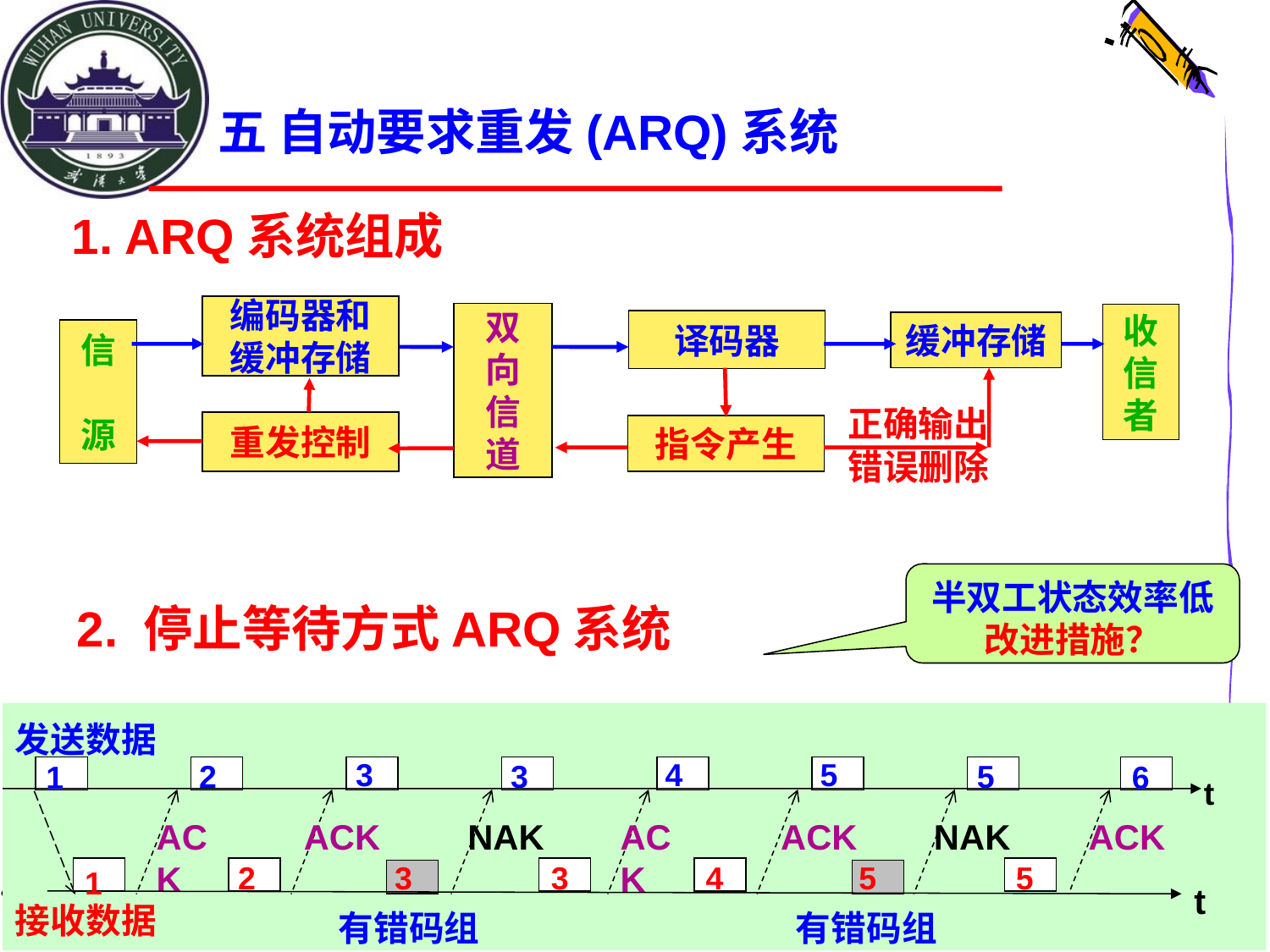

# 五 自动要求重发(ARQ)系统
1. ARQ系统组成
编码器和
缓冲存储
双
向
信
道
收
信
者
译码器
缓冲存储
信

源

重发控制
指令产生

正确输出错误删除
半双工状态效率低
改进措施？
2. 停止等待方式ARQ系统

发送数据
3
4
5
2
3
5
1
6

t

ACK
ACK
NAK
ACK
ACK
NAK
ACK
2
3
3
4
5
5
1

t

接收数据
有错码组
有错码组